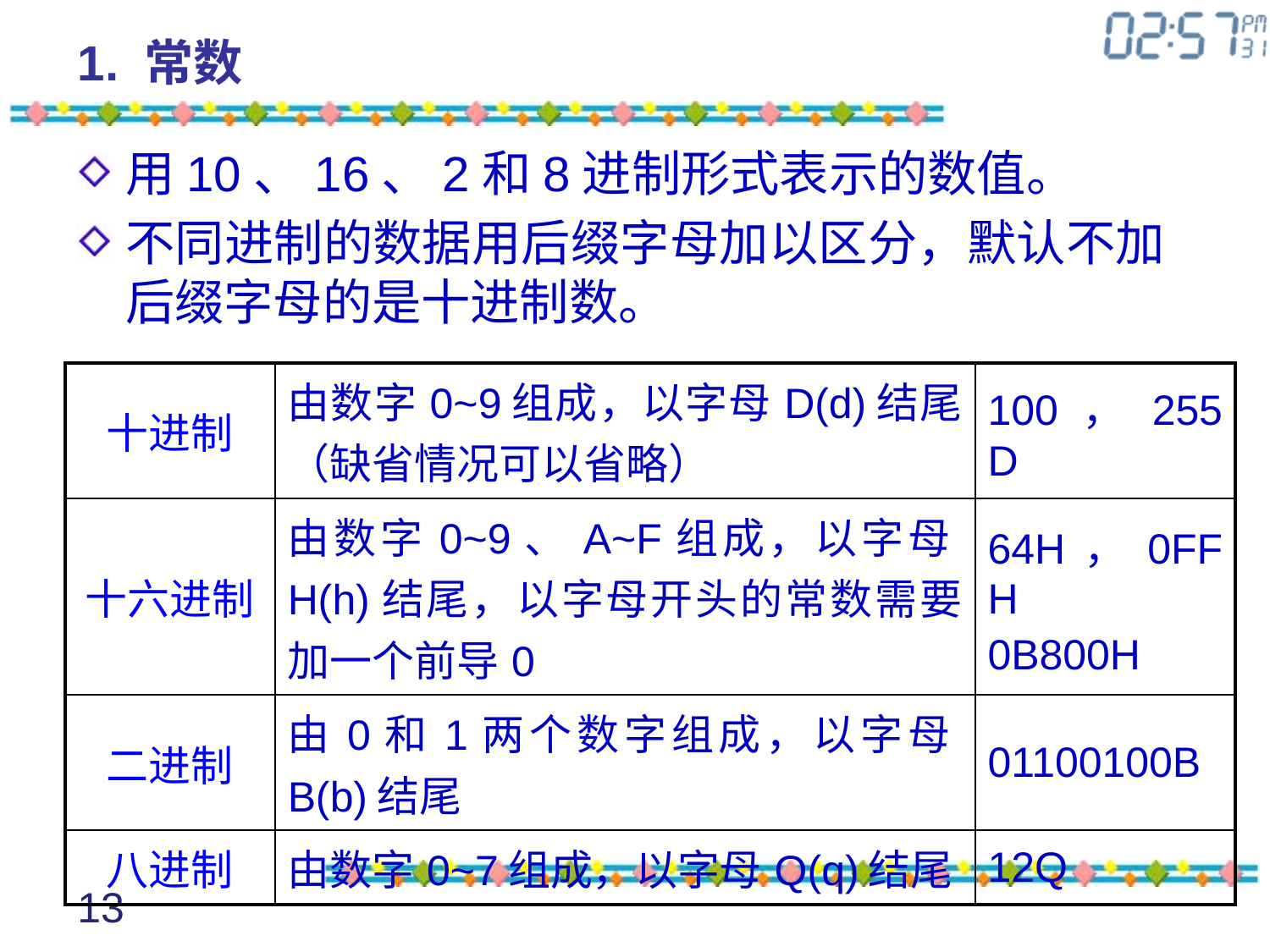

# 1. 常数
用10、16、2和8进制形式表示的数值。
不同进制的数据用后缀字母加以区分，默认不加后缀字母的是十进制数。
| 十进制 | 由数字0~9组成，以字母D(d)结尾（缺省情况可以省略） | 100，255D |
| --- | --- | --- |
| 十六进制 | 由数字0~9、A~F组成，以字母H(h)结尾，以字母开头的常数需要加一个前导0 | 64H，0FFH 0B800H |
| 二进制 | 由0和1两个数字组成，以字母B(b)结尾 | 01100100B |
| 八进制 | 由数字0~7组成，以字母Q(q)结尾 | 12Q |